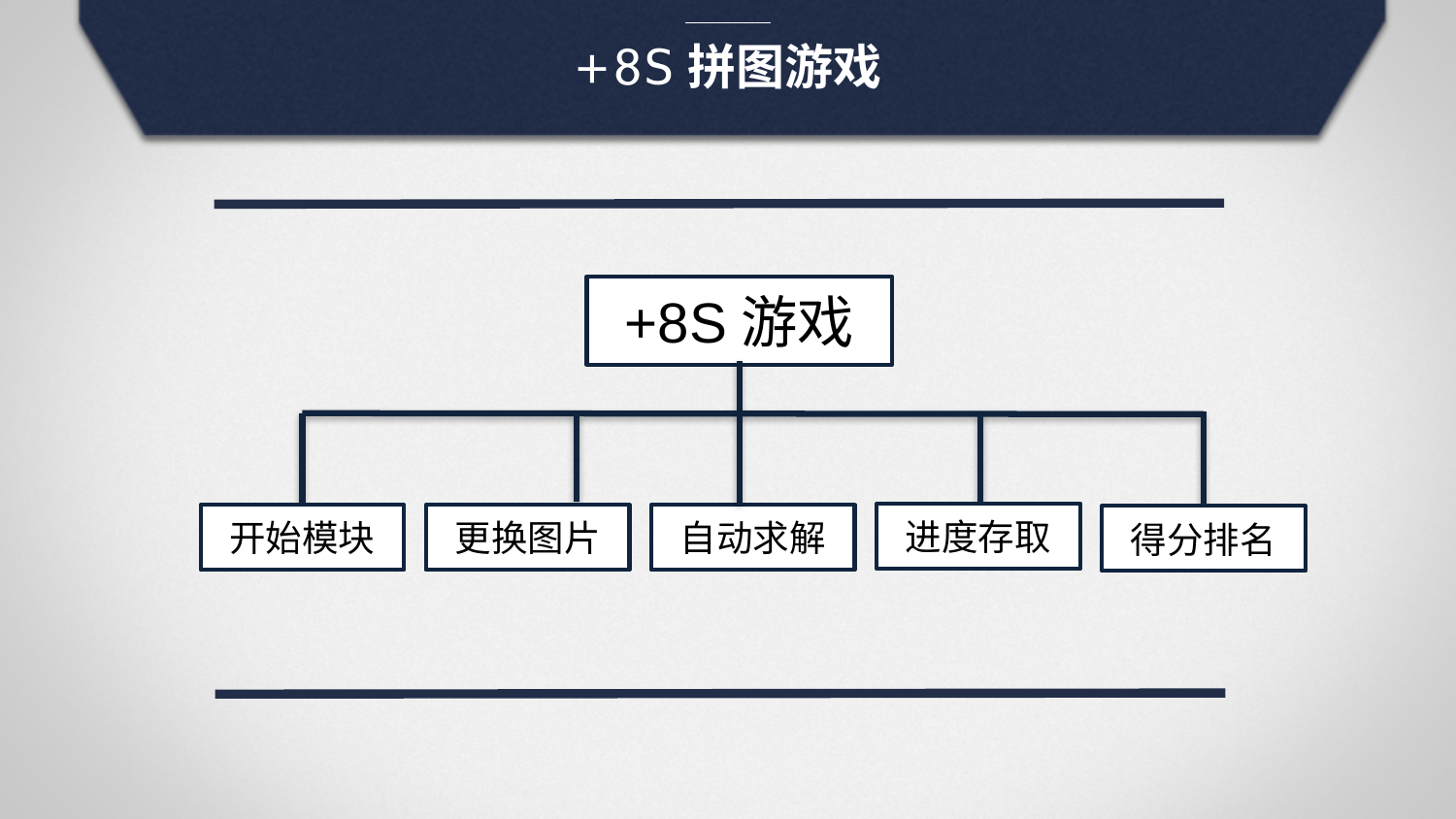

+8S拼图游戏
+8S游戏
进度存取
开始模块
自动求解
得分排名
更换图片